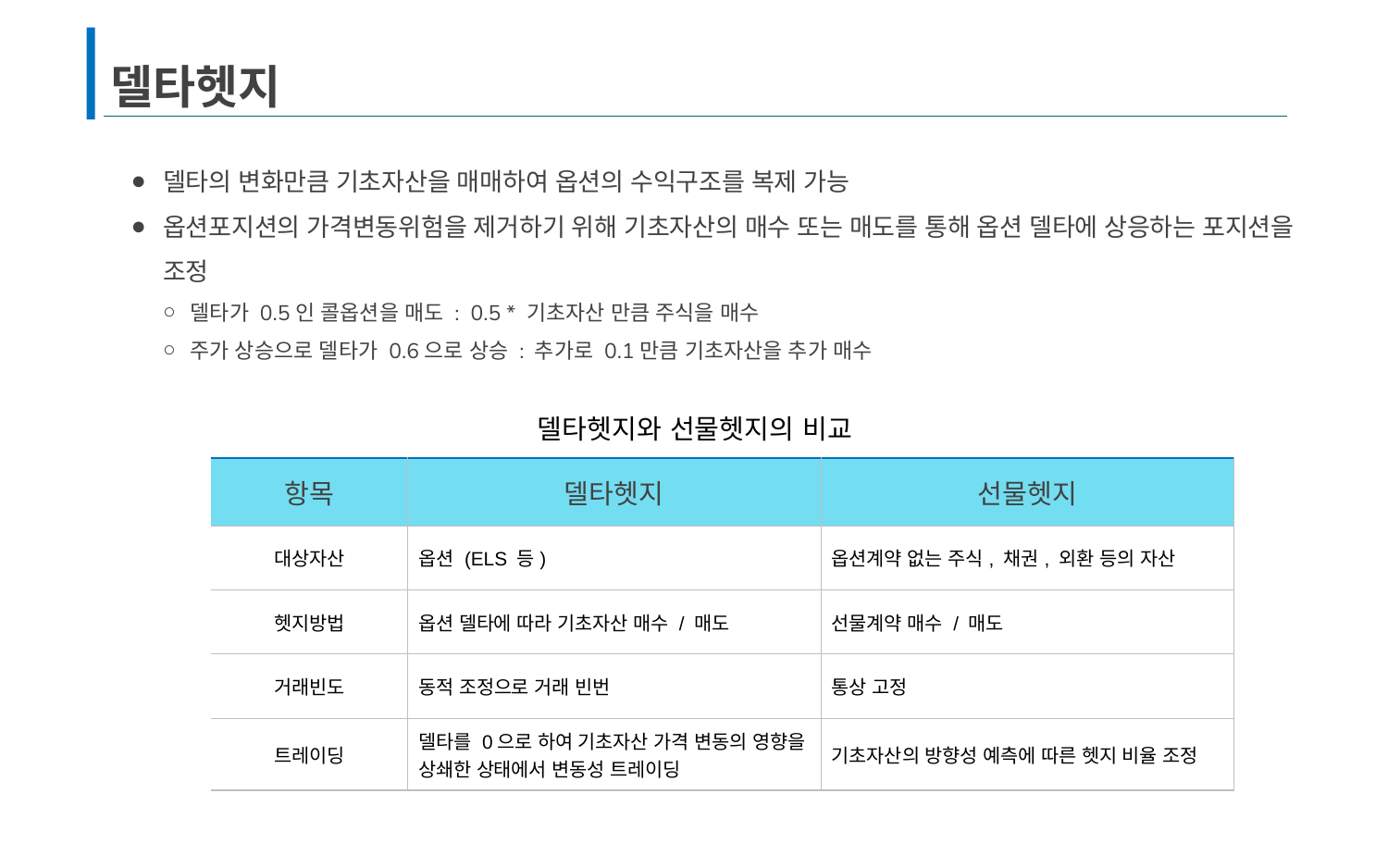

# 델타헷지
델타의 변화만큼 기초자산을 매매하여 옵션의 수익구조를 복제 가능
옵션포지션의 가격변동위험을 제거하기 위해 기초자산의 매수 또는 매도를 통해 옵션 델타에 상응하는 포지션을 조정
델타가 0.5인 콜옵션을 매도 :  0.5 * 기초자산 만큼 주식을 매수
주가 상승으로 델타가 0.6으로 상승 : 추가로 0.1만큼 기초자산을 추가 매수
델타헷지와 선물헷지의 비교
| 항목 | 델타헷지 | 선물헷지 |
| --- | --- | --- |
| 대상자산 | 옵션 (ELS 등) | 옵션계약 없는 주식, 채권, 외환 등의 자산 |
| 헷지방법 | 옵션 델타에 따라 기초자산 매수 / 매도 | 선물계약 매수 / 매도 |
| 거래빈도 | 동적 조정으로 거래 빈번 | 통상 고정 |
| 트레이딩 | 델타를 0으로 하여 기초자산 가격 변동의 영향을 상쇄한 상태에서 변동성 트레이딩 | 기초자산의 방향성 예측에 따른 헷지 비율 조정 |